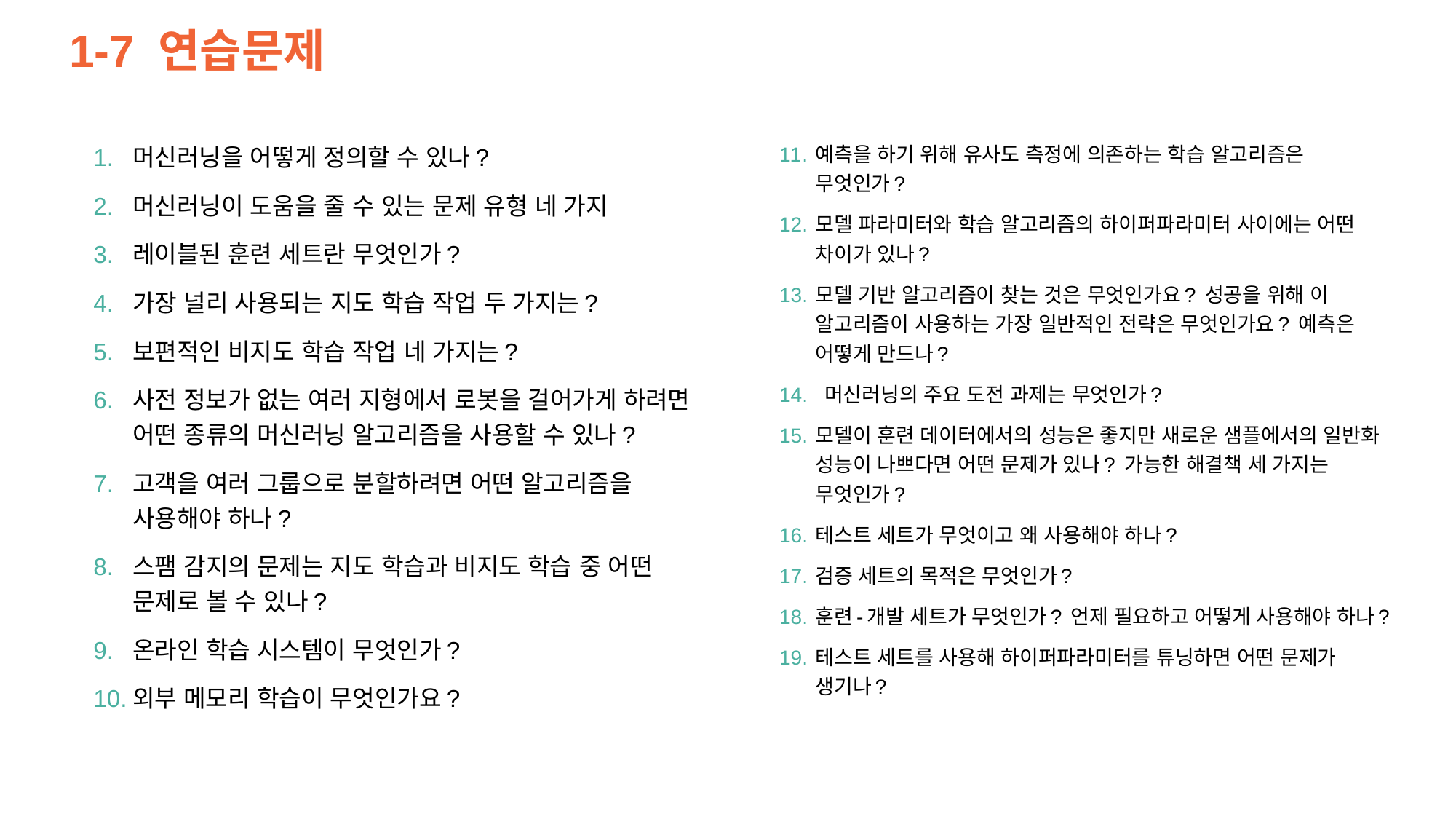

# 1-7 연습문제
머신러닝을 어떻게 정의할 수 있나?
머신러닝이 도움을 줄 수 있는 문제 유형 네 가지
레이블된 훈련 세트란 무엇인가?
가장 널리 사용되는 지도 학습 작업 두 가지는?
보편적인 비지도 학습 작업 네 가지는?
사전 정보가 없는 여러 지형에서 로봇을 걸어가게 하려면 어떤 종류의 머신러닝 알고리즘을 사용할 수 있나?
고객을 여러 그룹으로 분할하려면 어떤 알고리즘을 사용해야 하나?
스팸 감지의 문제는 지도 학습과 비지도 학습 중 어떤 문제로 볼 수 있나?
온라인 학습 시스템이 무엇인가?
외부 메모리 학습이 무엇인가요?
예측을 하기 위해 유사도 측정에 의존하는 학습 알고리즘은 무엇인가?
모델 파라미터와 학습 알고리즘의 하이퍼파라미터 사이에는 어떤 차이가 있나?
모델 기반 알고리즘이 찾는 것은 무엇인가요? 성공을 위해 이 알고리즘이 사용하는 가장 일반적인 전략은 무엇인가요? 예측은 어떻게 만드나?
 머신러닝의 주요 도전 과제는 무엇인가?
모델이 훈련 데이터에서의 성능은 좋지만 새로운 샘플에서의 일반화 성능이 나쁘다면 어떤 문제가 있나? 가능한 해결책 세 가지는 무엇인가?
테스트 세트가 무엇이고 왜 사용해야 하나?
검증 세트의 목적은 무엇인가?
훈련-개발 세트가 무엇인가? 언제 필요하고 어떻게 사용해야 하나?
테스트 세트를 사용해 하이퍼파라미터를 튜닝하면 어떤 문제가 생기나?